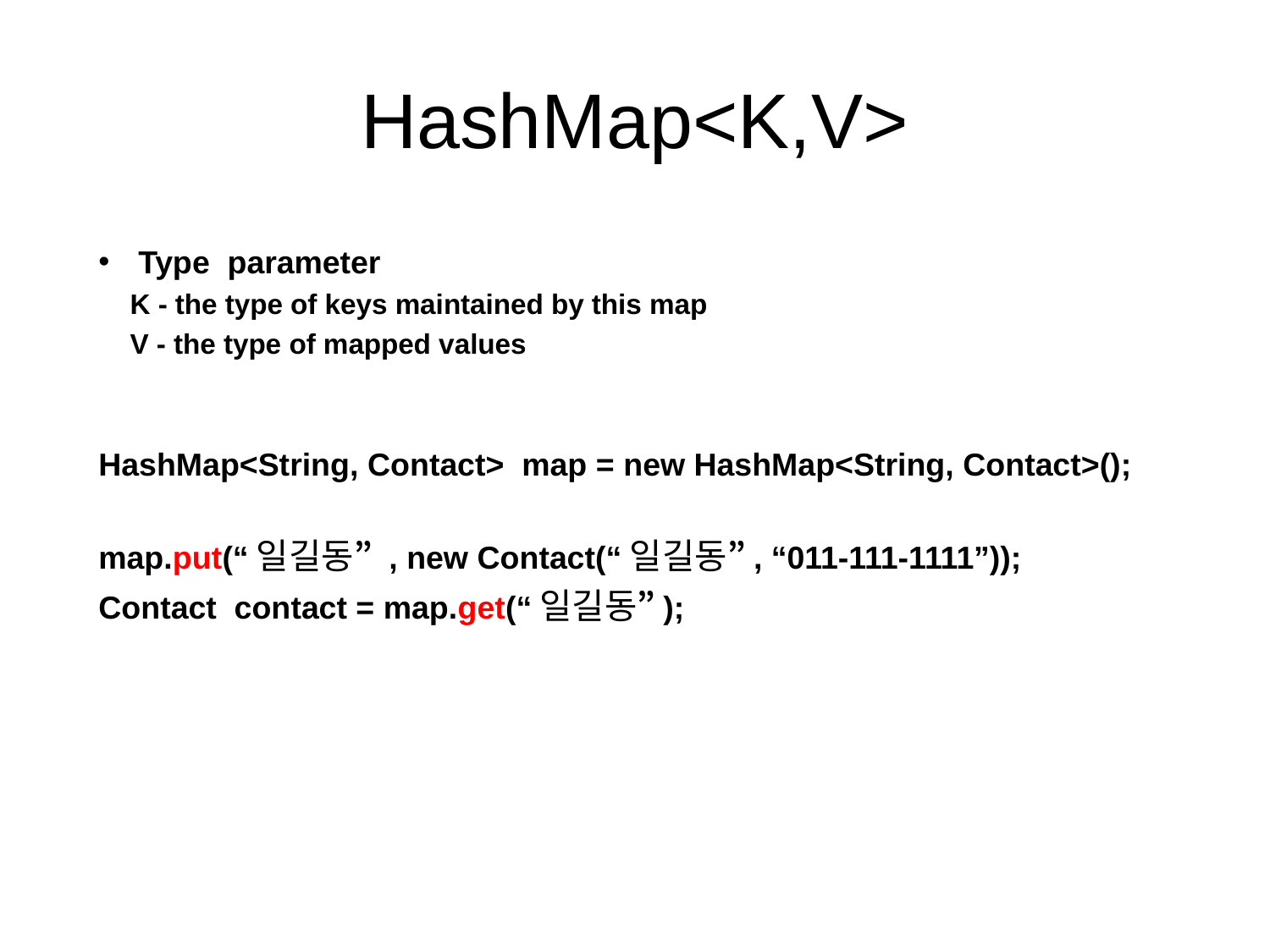

# HashMap<K,V>
Type  parameter
    K - the type of keys maintained by this map
    V - the type of mapped values

HashMap<String, Contact>  map = new HashMap<String, Contact>();

map.put(“일길동” , new Contact(“일길동”, “011-111-1111”));
Contact  contact = map.get(“일길동”);